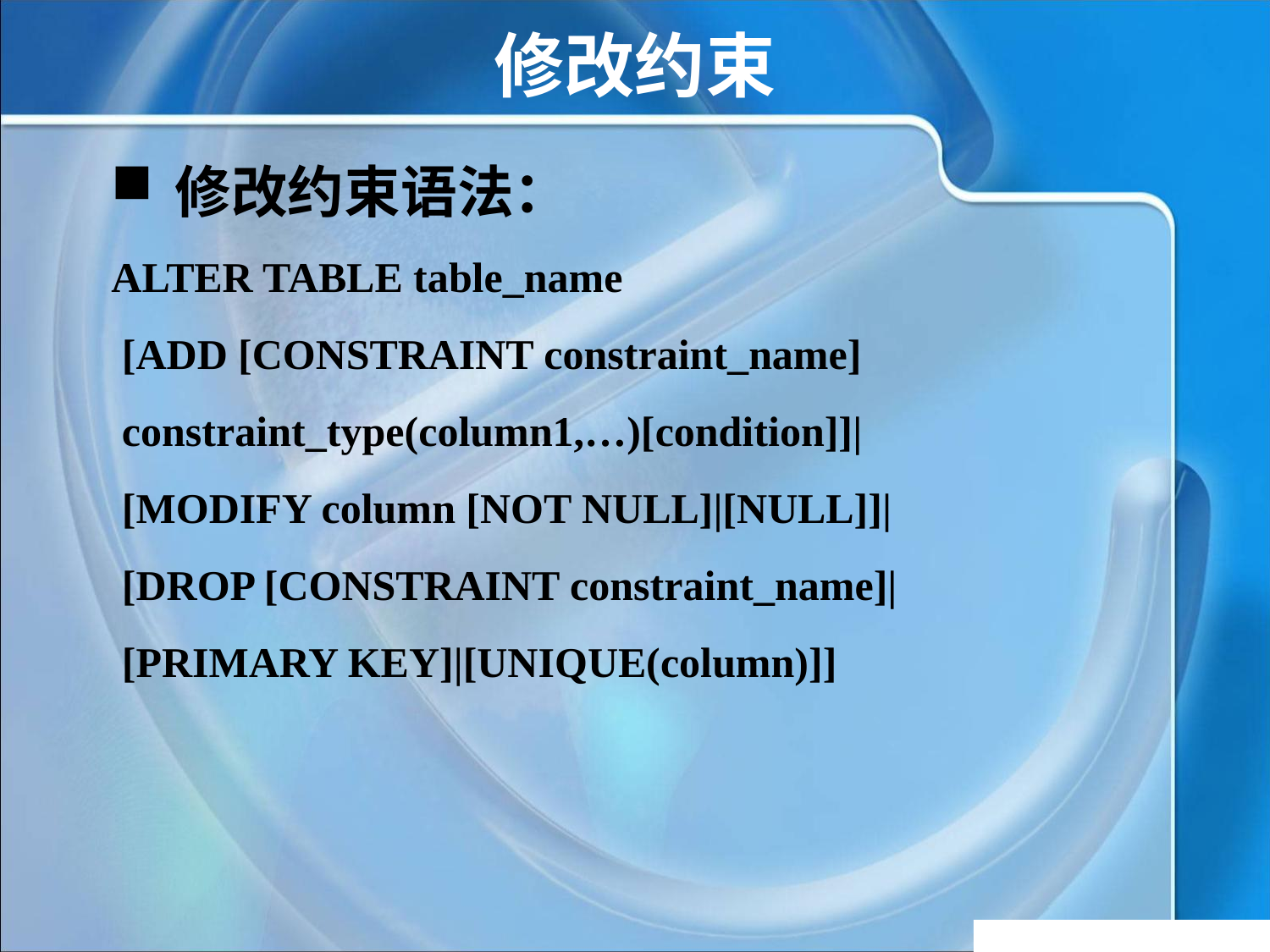

# 修改约束
修改约束语法：
ALTER TABLE table_name
 [ADD [CONSTRAINT constraint_name]
 constraint_type(column1,…)[condition]]|
 [MODIFY column [NOT NULL]|[NULL]]|
 [DROP [CONSTRAINT constraint_name]|
 [PRIMARY KEY]|[UNIQUE(column)]]
61